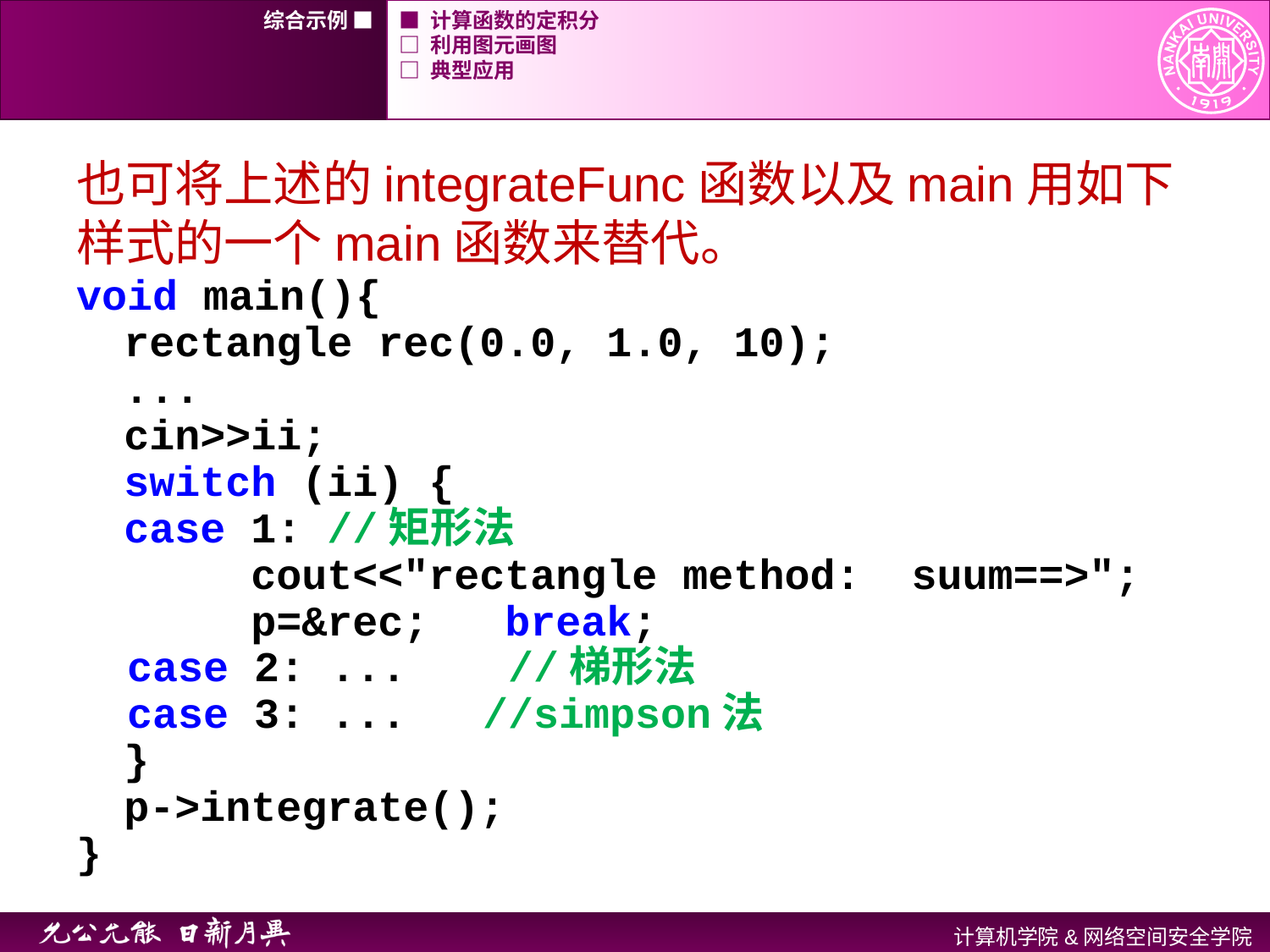

综合示例 ■
■ 计算函数的定积分

□ 利用图元画图

□ 典型应用

也可将上述的integrateFunc函数以及main用如下样式的一个main函数来替代。
void main(){
	rectangle rec(0.0, 1.0, 10);
	...
	cin>>ii;
	switch (ii) {
	case 1: //矩形法
		cout<<"rectangle method:  suum==>";
		p=&rec; 	break;
  case 2: ...    //梯形法
  case 3: ...   //simpson法
	}
	p->integrate();
}